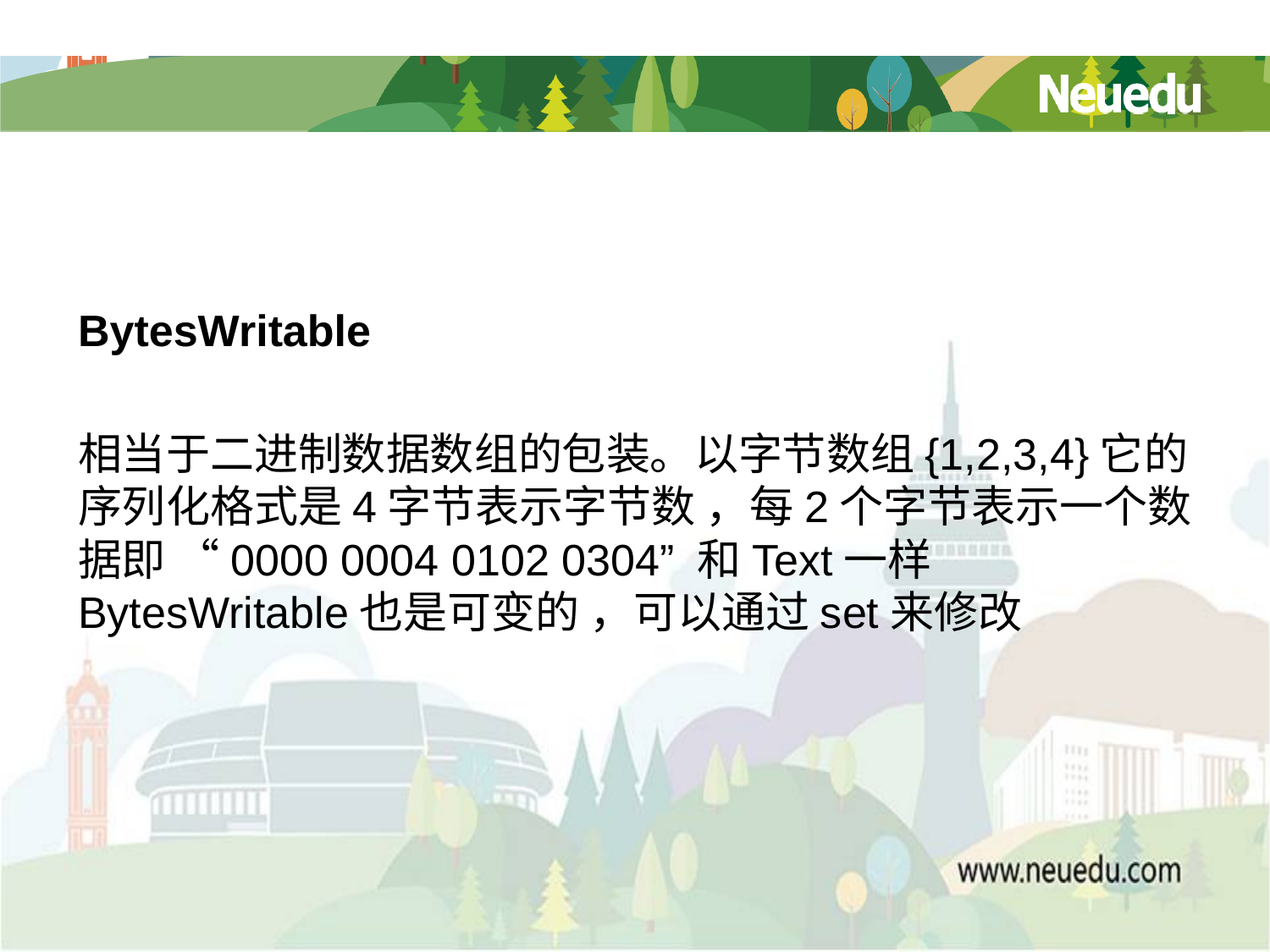

#
BytesWritable

相当于二进制数据数组的包装。以字节数组{1,2,3,4}它的序列化格式是4字节表示字节数 ，每2个字节表示一个数据即 “0000 0004 0102 0304” 和Text一样BytesWritable也是可变的 ，可以通过set来修改